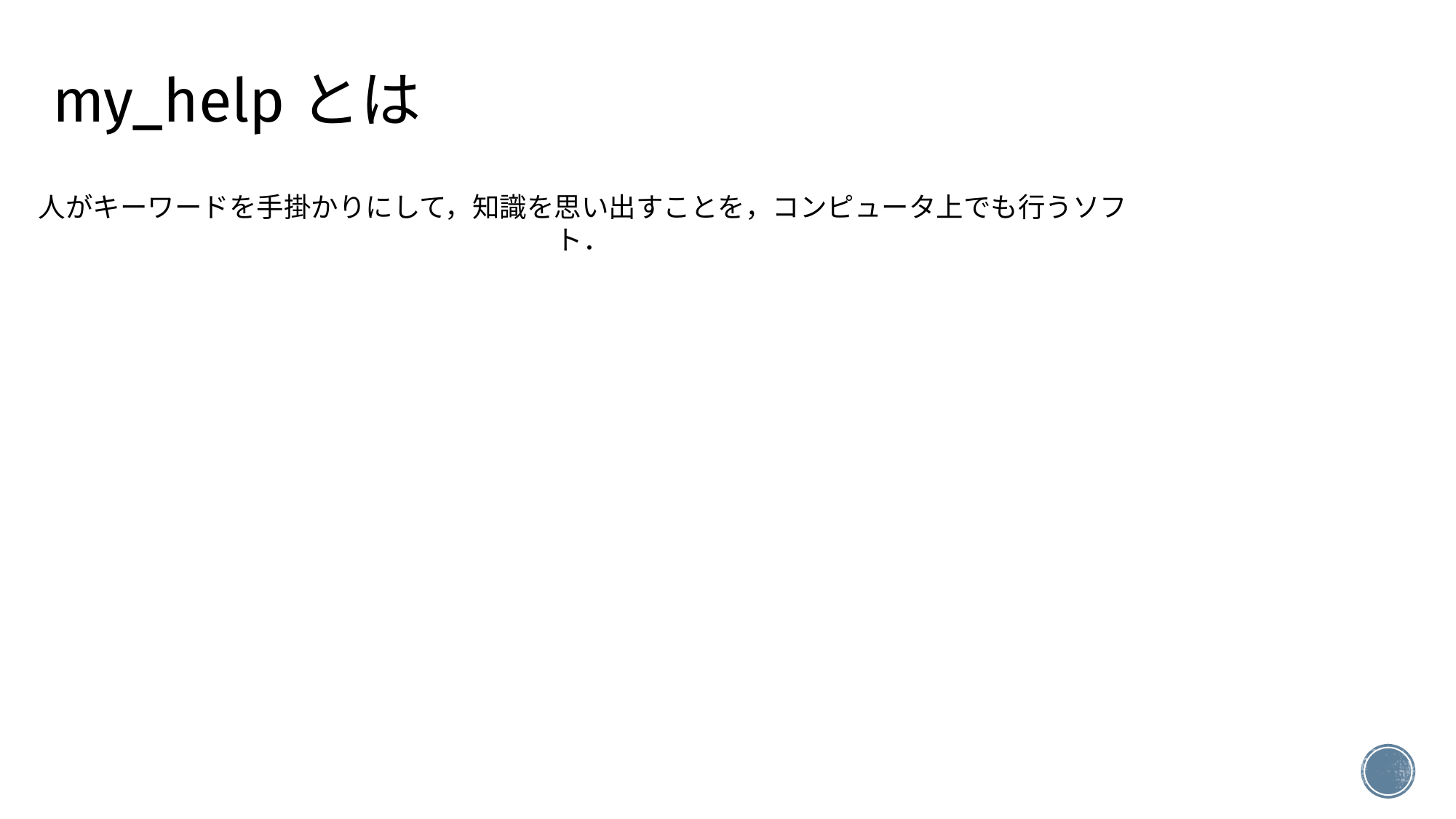

my_helpとは
人がキーワードを手掛かりにして，知識を思い出すことを，コンピュータ上でも行うソフト．